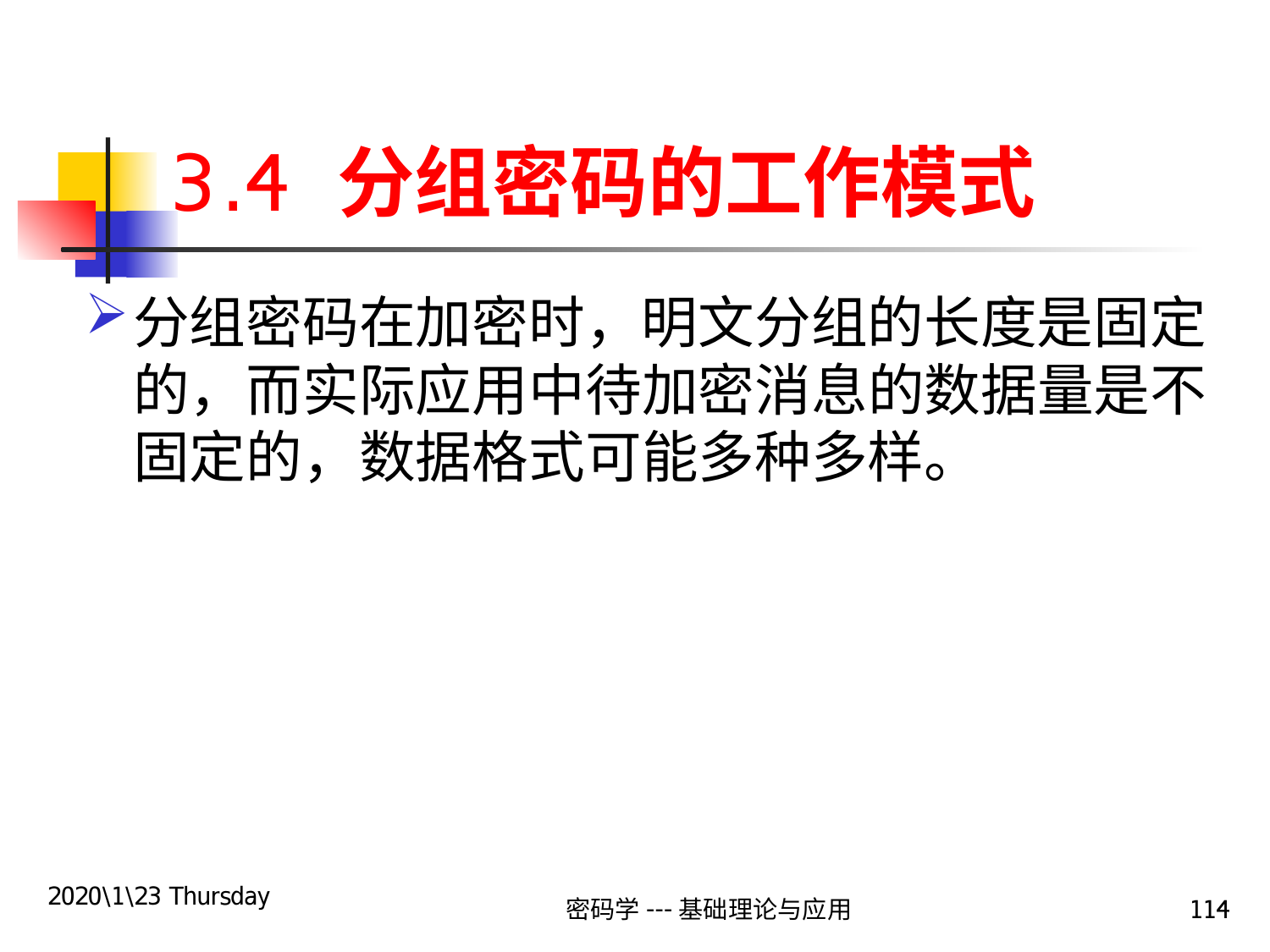

# 3.4 分组密码的工作模式
分组密码在加密时，明文分组的长度是固定的，而实际应用中待加密消息的数据量是不固定的，数据格式可能多种多样。
2020\1\23 Thursday
密码学---基础理论与应用
114